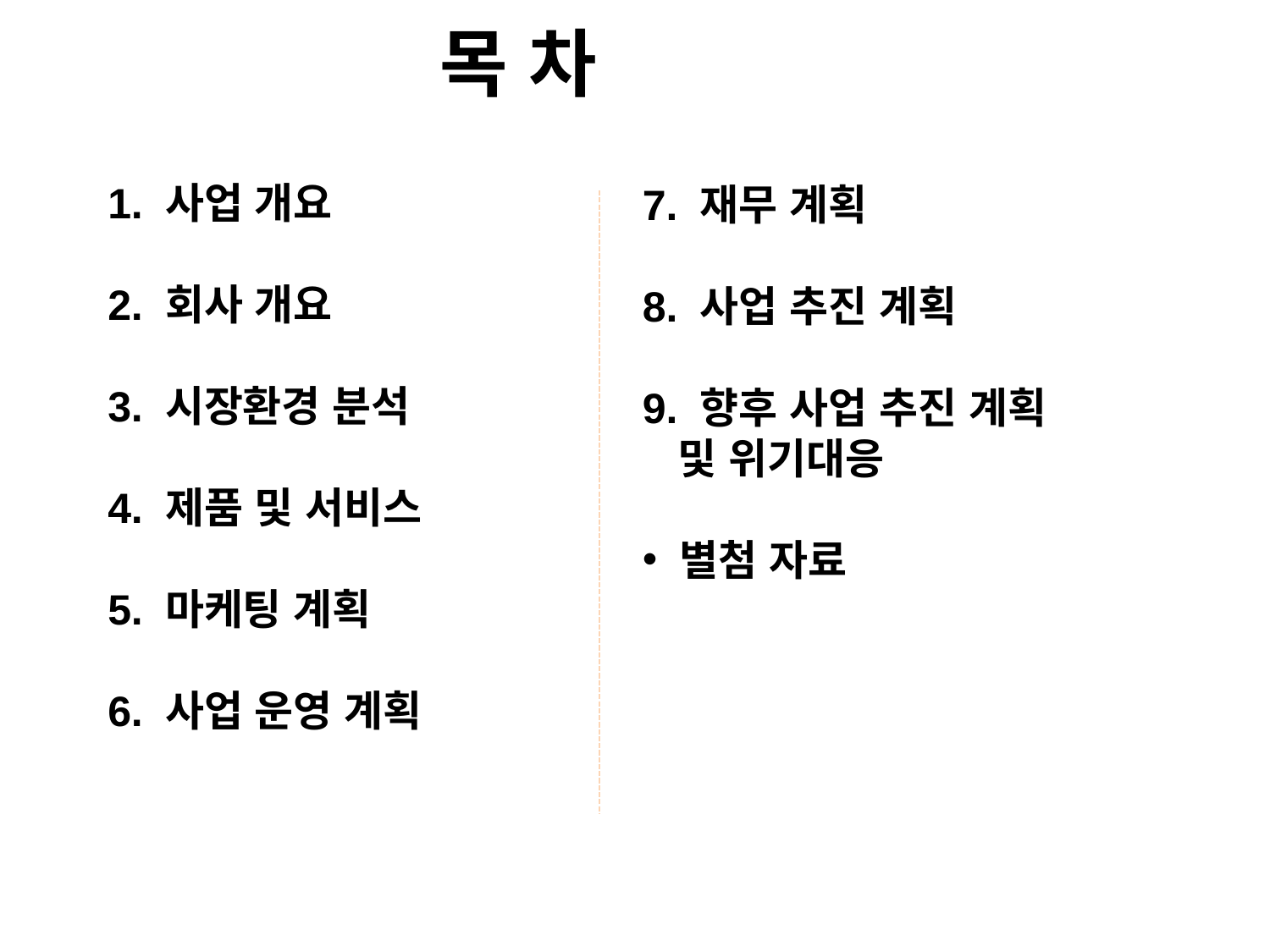

# 목 차 Index
1. 사업 개요

2. 회사 개요

3. 시장환경 분석

4. 제품 및 서비스
5. 마케팅 계획

6. 사업 운영 계획

7. 재무 계획

8. 사업 추진 계획

9. 향후 사업 추진 계획
   및 위기대응

 별첨 자료